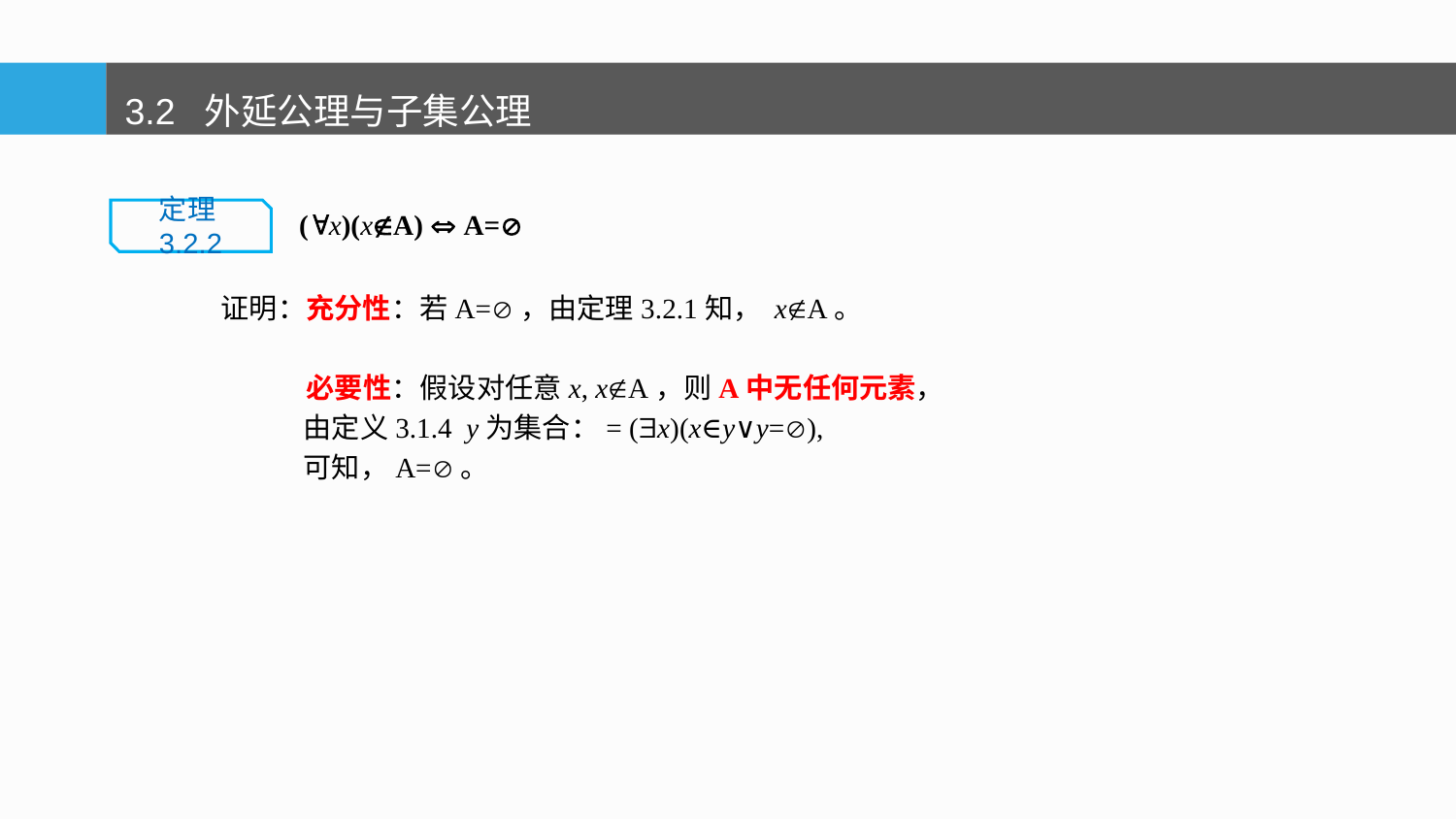

3.2  外延公理与子集公理

(∀x)(x∉A) ⇔ A=∅
定理3.2.2
证明：充分性：若A=∅，由定理3.2.1知， x∉A。

            必要性：假设对任意x, x∉A，则A中无任何元素，
            由定义3.1.4  y为集合：= (∃x)(x∈y∨y=∅),
            可知，A=∅。